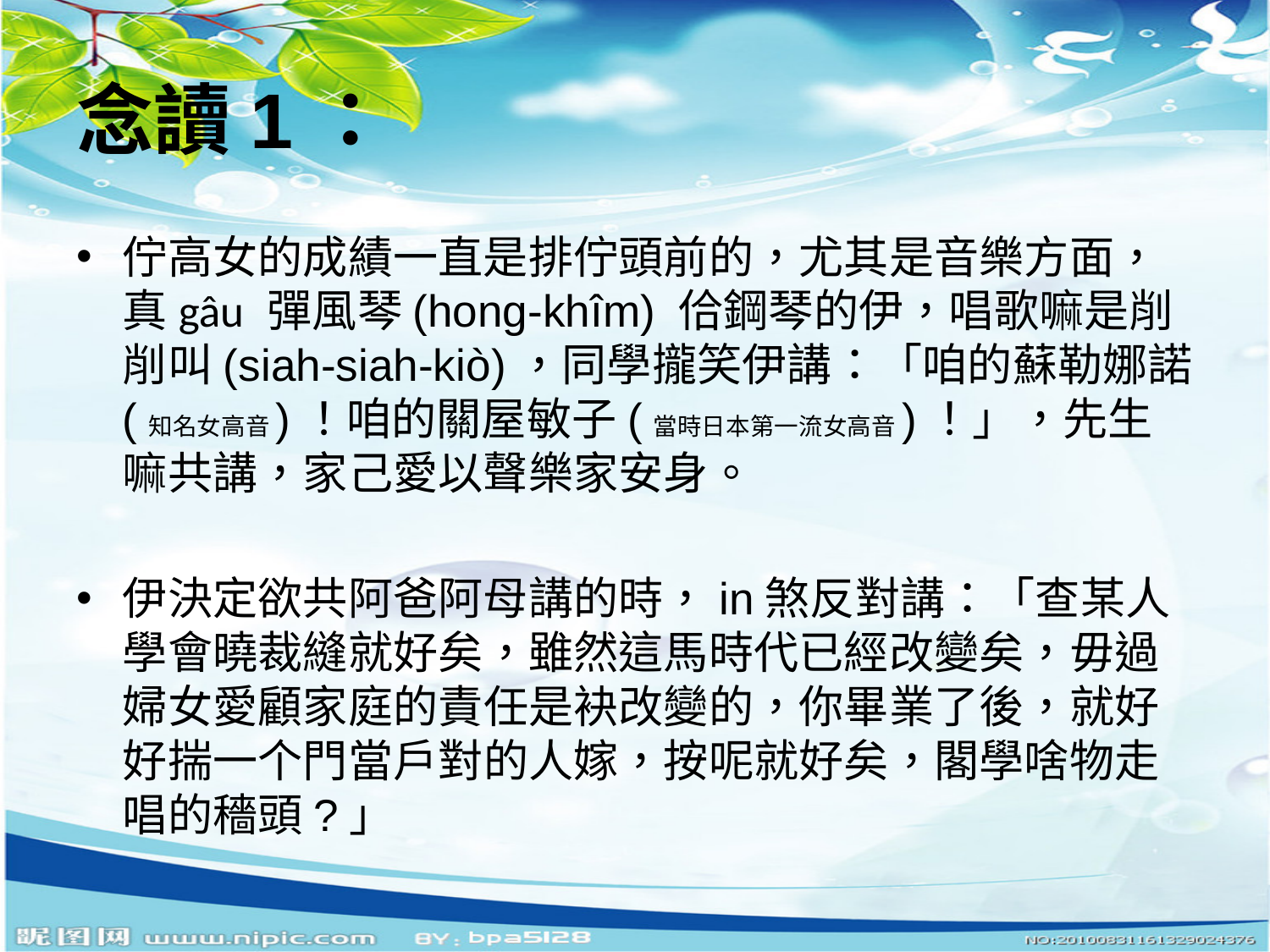

# 念讀1：
佇高女的成績一直是排佇頭前的，尤其是音樂方面，真gâu 彈風琴(hong-khîm) 佮鋼琴的伊，唱歌嘛是削削叫(siah-siah-kiò)，同學攏笑伊講：「咱的蘇勒娜諾(知名女高音)！咱的關屋敏子(當時日本第一流女高音)！」，先生嘛共講，家己愛以聲樂家安身。

伊決定欲共阿爸阿母講的時，in煞反對講：「查某人學會曉裁縫就好矣，雖然這馬時代已經改變矣，毋過婦女愛顧家庭的責任是袂改變的，你畢業了後，就好好揣一个門當戶對的人嫁，按呢就好矣，閣學啥物走唱的穡頭?」